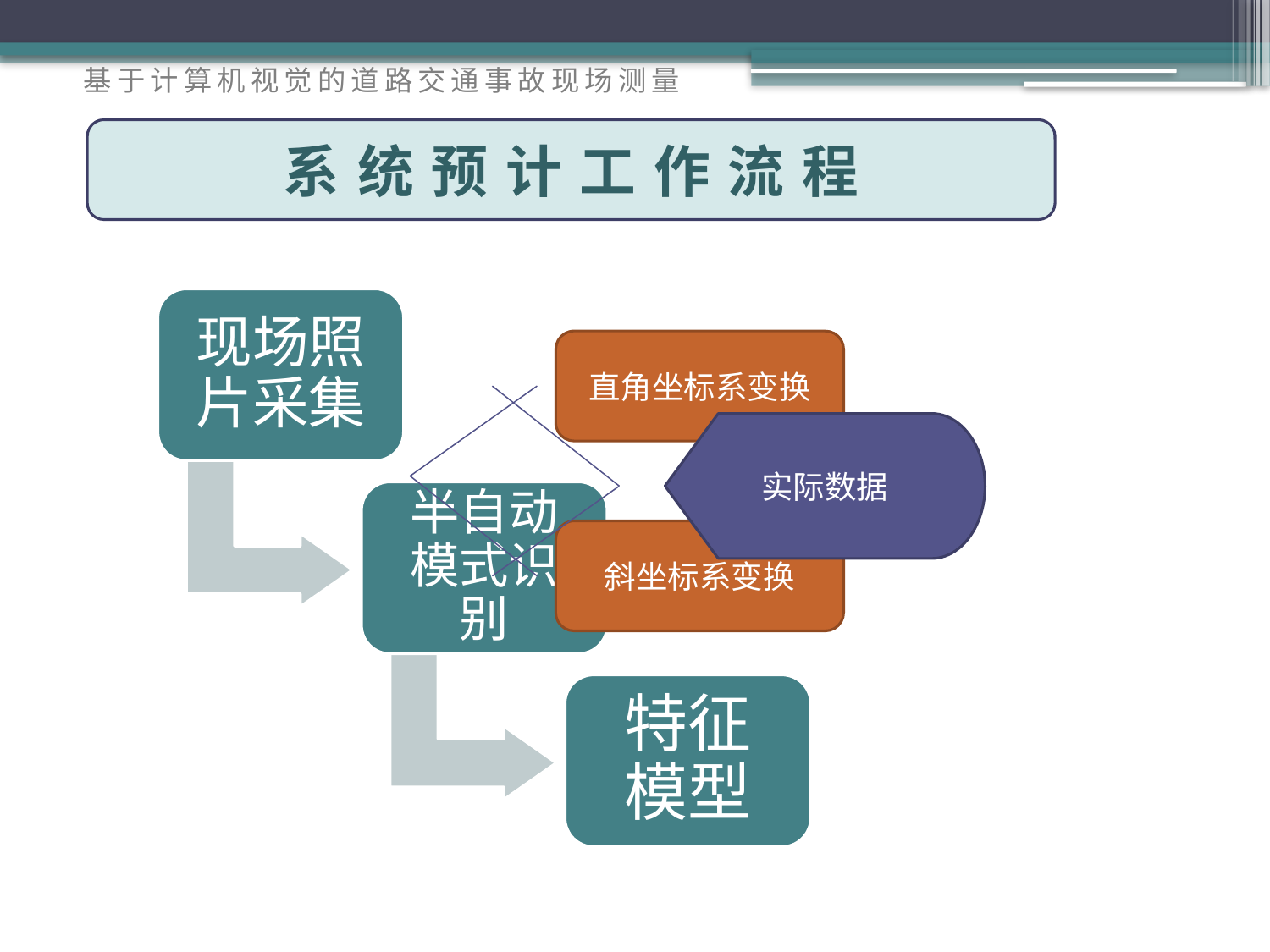

基于计算机视觉的道路交通事故现场测量
系统预计工作流程
现场照片采集
直角坐标系变换
实际数据

半自动模式识别
斜坐标系变换

特征模型